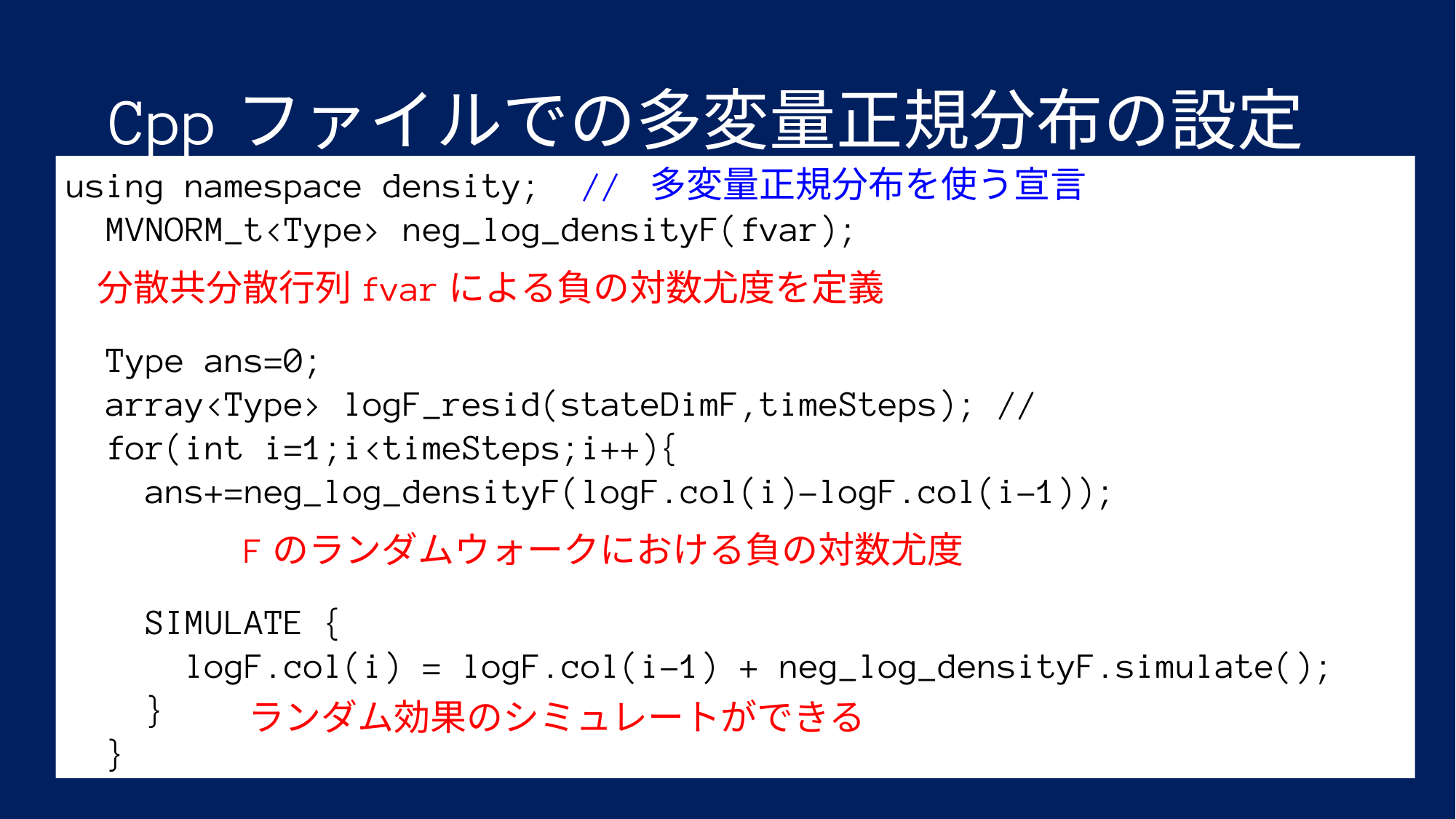

Cppファイルでの多変量正規分布の設定
using namespace density;  // 多変量正規分布を使う宣言
  MVNORM_t<Type> neg_log_densityF(fvar);

  Type ans=0;
  array<Type> logF_resid(stateDimF,timeSteps); //
  for(int i=1;i<timeSteps;i++){
    ans+=neg_log_densityF(logF.col(i)-logF.col(i-1));

    SIMULATE {
      logF.col(i) = logF.col(i-1) + neg_log_densityF.simulate();
    }
  }
分散共分散行列fvarによる負の対数尤度を定義
Fのランダムウォークにおける負の対数尤度
ランダム効果のシミュレートができる